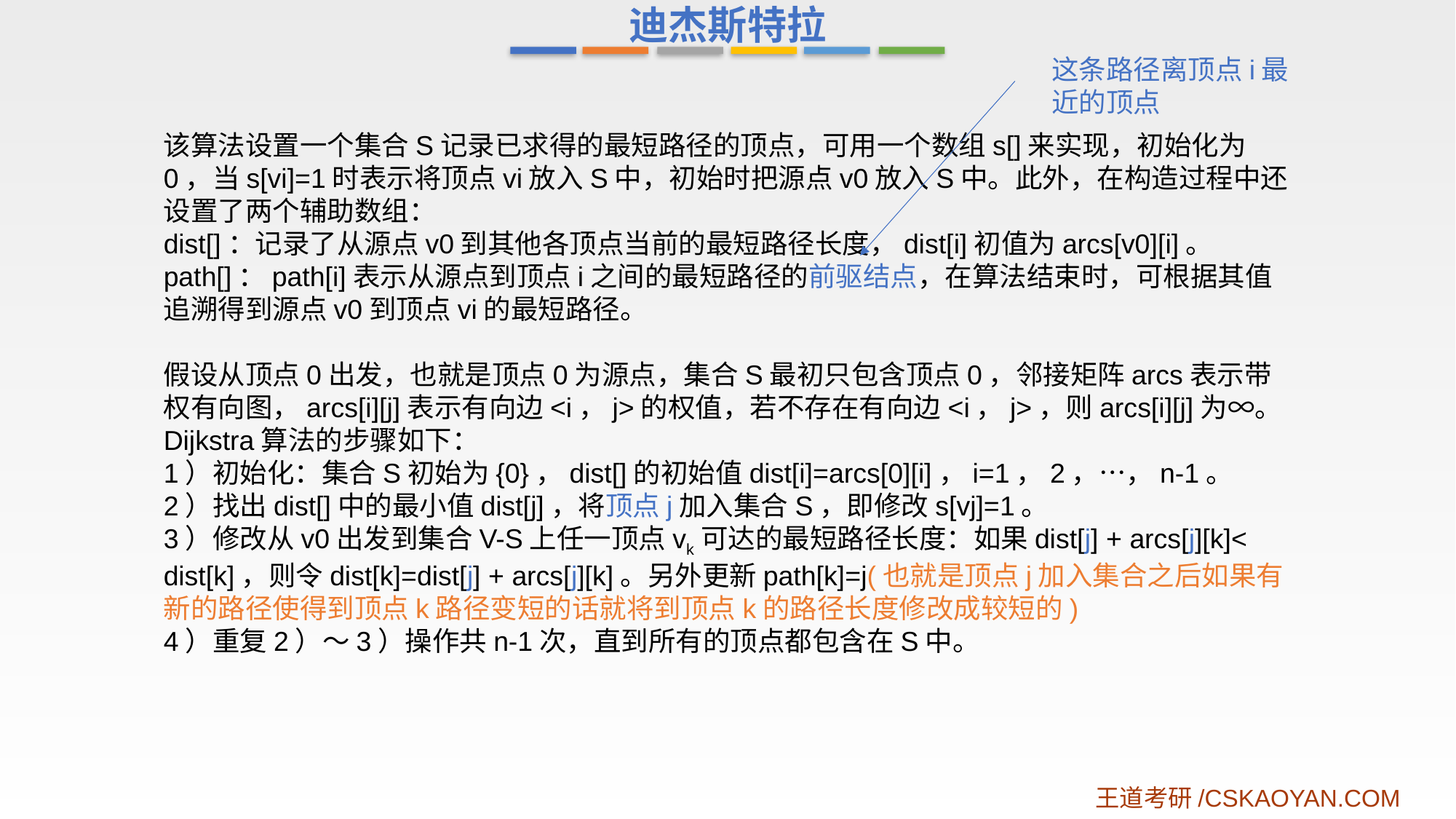

迪杰斯特拉
这条路径离顶点i最近的顶点

该算法设置一个集合S记录已求得的最短路径的顶点，可用一个数组s[]来实现，初始化为0，当s[vi]=1时表示将顶点vi放入S中，初始时把源点v0放入S中。此外，在构造过程中还设置了两个辅助数组：
dist[]：记录了从源点v0到其他各顶点当前的最短路径长度，dist[i]初值为arcs[v0][i]。
path[]：path[i]表示从源点到顶点i之间的最短路径的前驱结点，在算法结束时，可根据其值追溯得到源点v0到顶点vi的最短路径。

假设从顶点0出发，也就是顶点0为源点，集合S最初只包含顶点0，邻接矩阵arcs表示带权有向图，arcs[i][j]表示有向边<i，j>的权值，若不存在有向边<i，j>，则arcs[i][j]为∞。Dijkstra算法的步骤如下：
1）初始化：集合S初始为{0}，dist[]的初始值dist[i]=arcs[0][i]，i=1，2，…，n-1。
2）找出dist[]中的最小值dist[j]，将顶点j加入集合S，即修改s[vj]=1。
3）修改从v0出发到集合V-S上任一顶点vk可达的最短路径长度：如果dist[j] + arcs[j][k]< dist[k]，则令dist[k]=dist[j] + arcs[j][k]。另外更新path[k]=j(也就是顶点j加入集合之后如果有新的路径使得到顶点k路径变短的话就将到顶点k的路径长度修改成较短的)
4）重复2）～3）操作共n-1次，直到所有的顶点都包含在S中。
王道考研/CSKAOYAN.COM